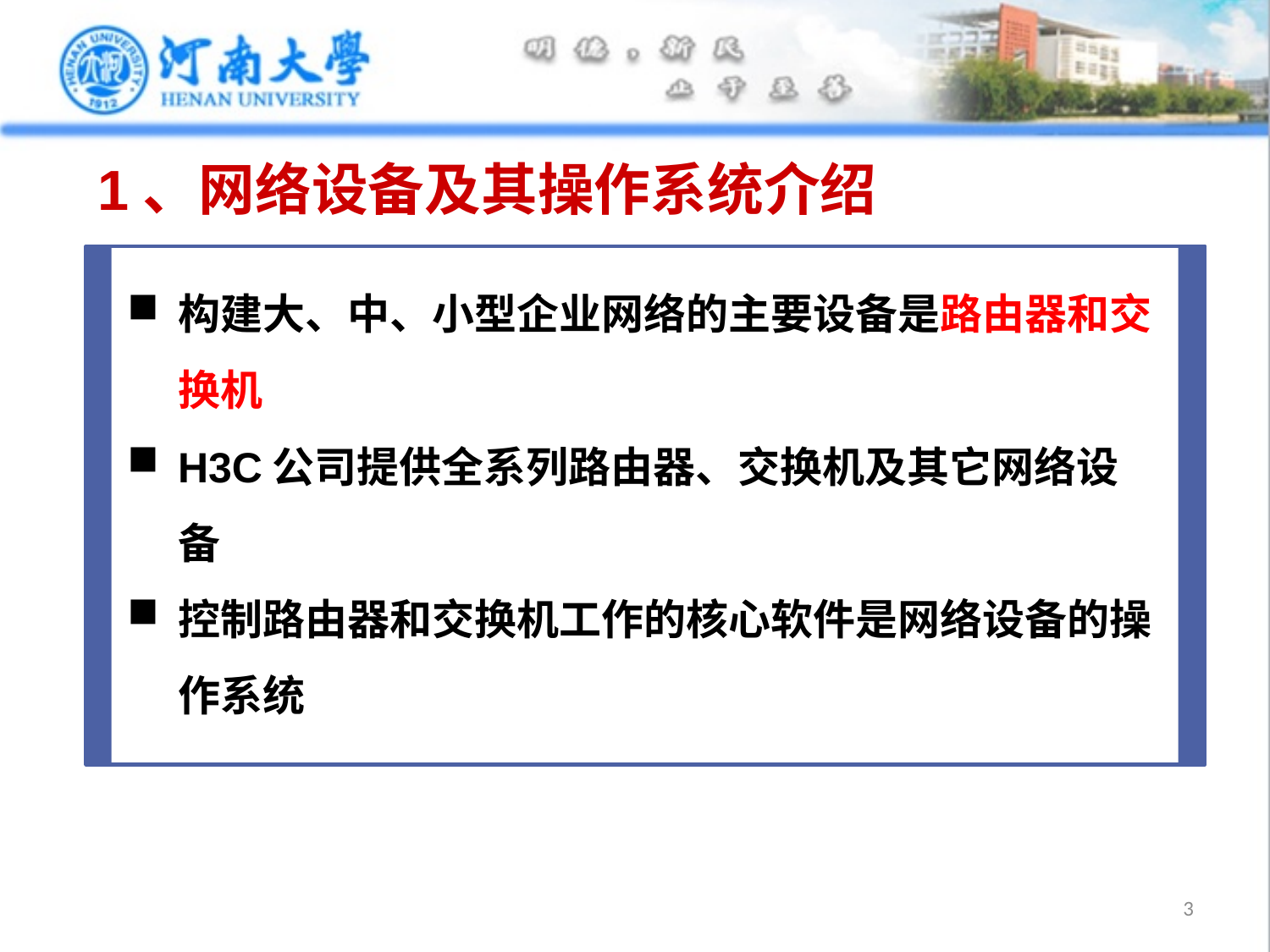

1、网络设备及其操作系统介绍

构建大、中、小型企业网络的主要设备是路由器和交换机
H3C公司提供全系列路由器、交换机及其它网络设备
控制路由器和交换机工作的核心软件是网络设备的操作系统
3